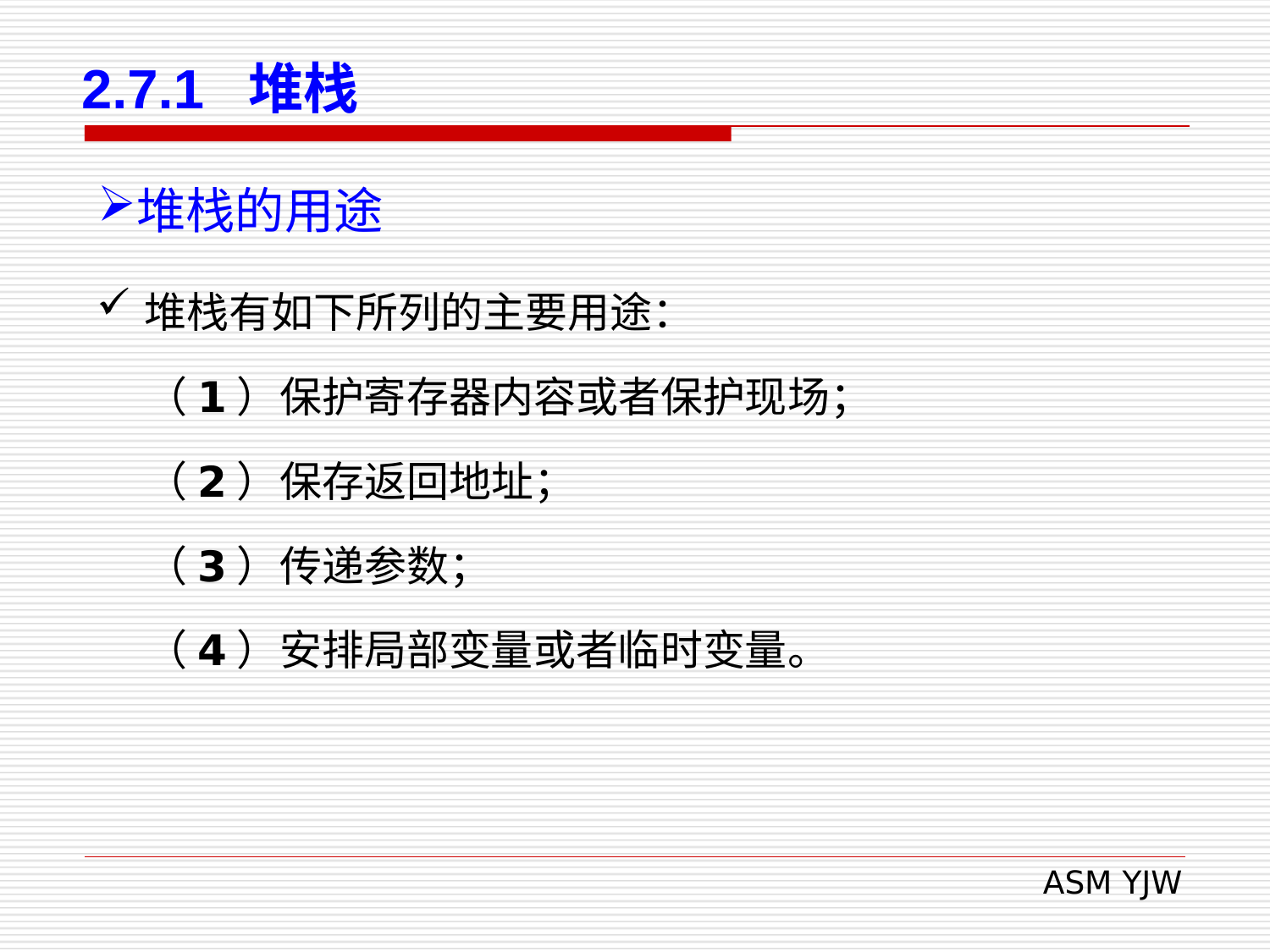

# 2.7.1  堆栈
堆栈的用途
堆栈有如下所列的主要用途：
    （1）保护寄存器内容或者保护现场；
    （2）保存返回地址；
    （3）传递参数；
    （4）安排局部变量或者临时变量。